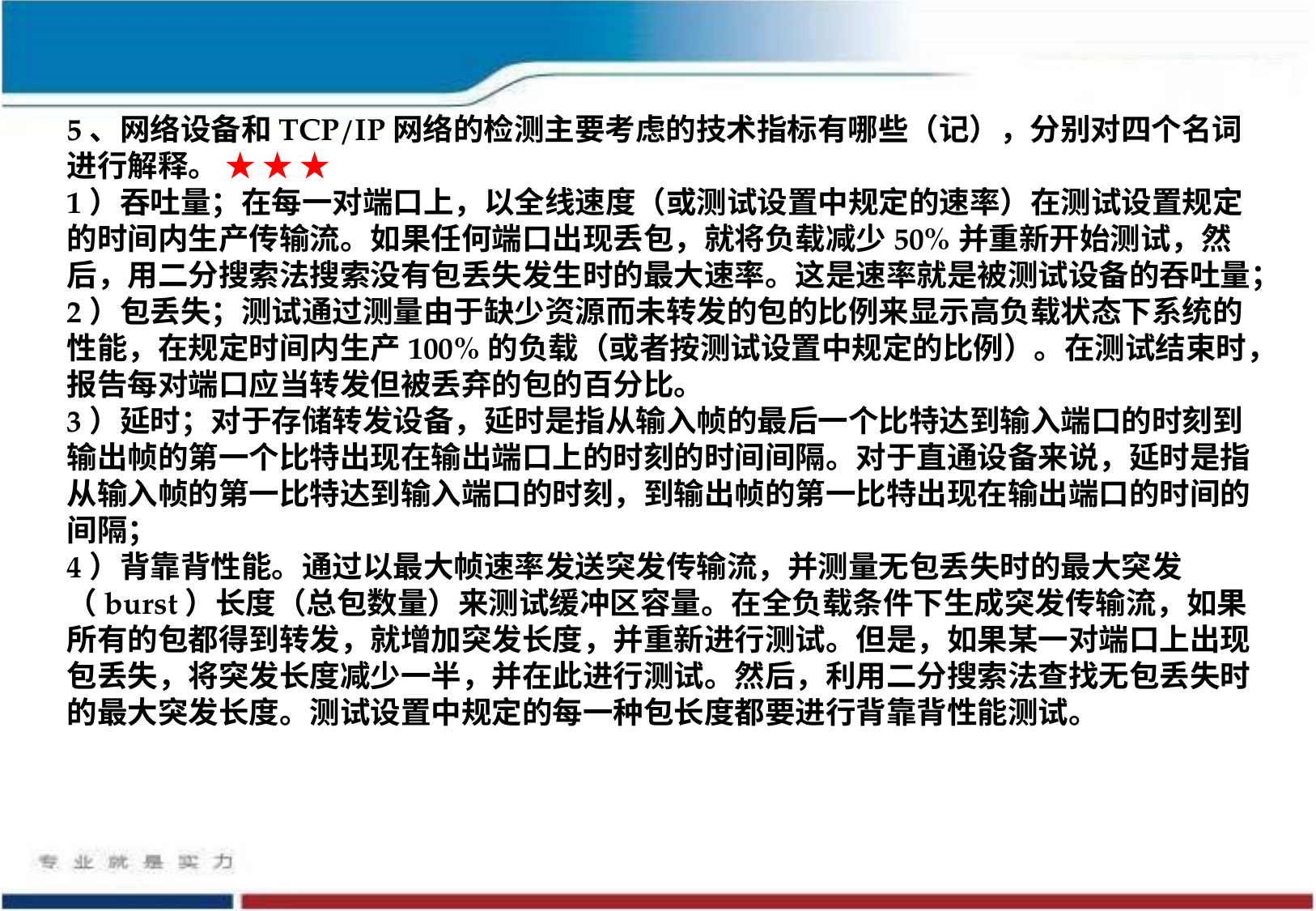

5、网络设备和TCP/IP网络的检测主要考虑的技术指标有哪些（记），分别对四个名词进行解释。 ★ ★ ★
1）吞吐量；在每一对端口上，以全线速度（或测试设置中规定的速率）在测试设置规定的时间内生产传输流。如果任何端口出现丢包，就将负载减少50%并重新开始测试，然后，用二分搜索法搜索没有包丢失发生时的最大速率。这是速率就是被测试设备的吞吐量；
2）包丢失；测试通过测量由于缺少资源而未转发的包的比例来显示高负载状态下系统的性能，在规定时间内生产100%的负载（或者按测试设置中规定的比例）。在测试结束时，报告每对端口应当转发但被丢弃的包的百分比。
3）延时；对于存储转发设备，延时是指从输入帧的最后一个比特达到输入端口的时刻到输出帧的第一个比特出现在输出端口上的时刻的时间间隔。对于直通设备来说，延时是指从输入帧的第一比特达到输入端口的时刻，到输出帧的第一比特出现在输出端口的时间的间隔；
4）背靠背性能。通过以最大帧速率发送突发传输流，并测量无包丢失时的最大突发（burst）长度（总包数量）来测试缓冲区容量。在全负载条件下生成突发传输流，如果所有的包都得到转发，就增加突发长度，并重新进行测试。但是，如果某一对端口上出现包丢失，将突发长度减少一半，并在此进行测试。然后，利用二分搜索法查找无包丢失时的最大突发长度。测试设置中规定的每一种包长度都要进行背靠背性能测试。